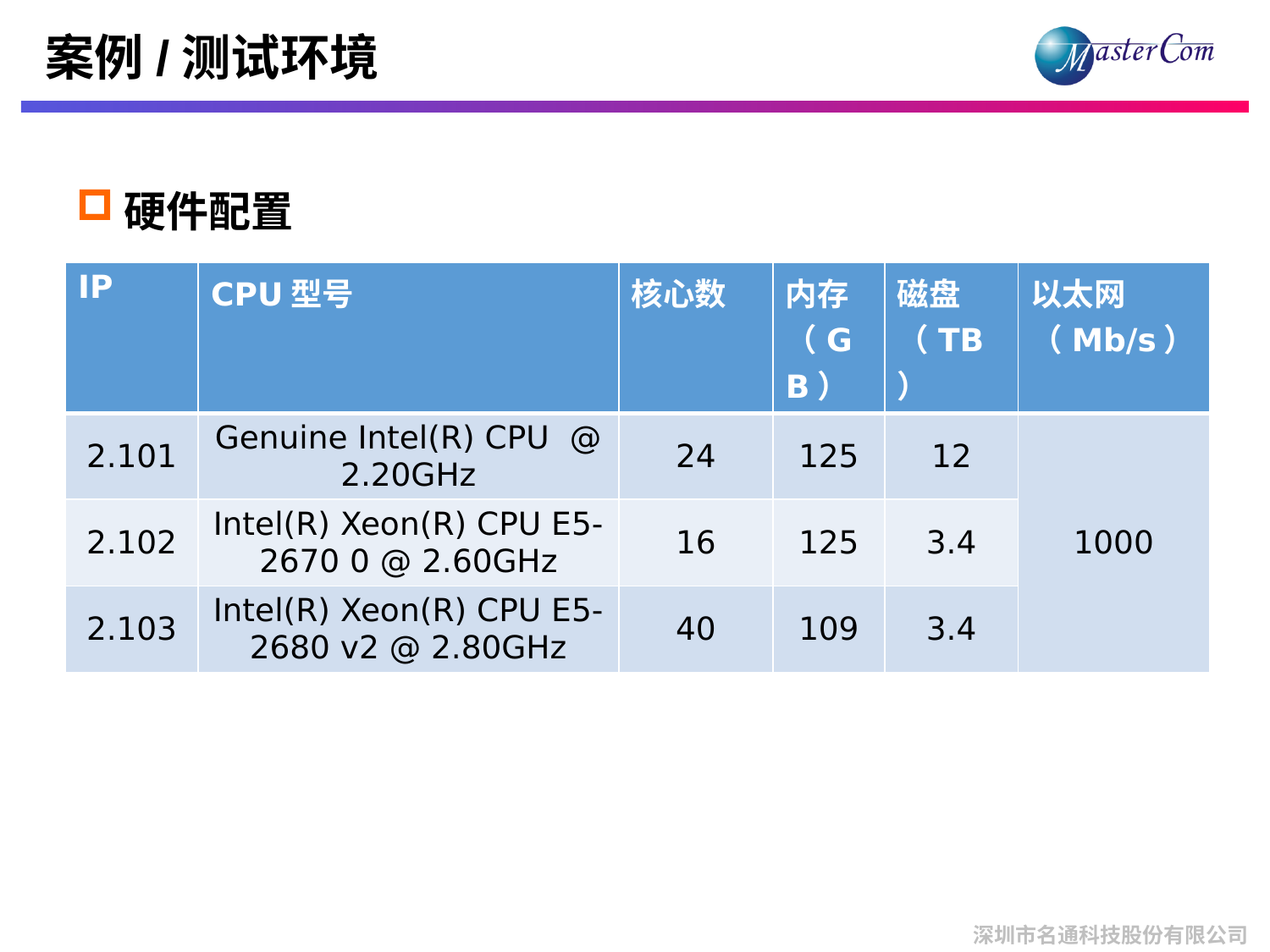

# 案例/测试环境
硬件配置
| IP | CPU型号 | 核心数 | 内存（GB） | 磁盘（TB） | 以太网（Mb/s） |
| --- | --- | --- | --- | --- | --- |
| 2.101 | Genuine Intel(R) CPU @ 2.20GHz | 24 | 125 | 12 | 1000 |
| 2.102 | Intel(R) Xeon(R) CPU E5-2670 0 @ 2.60GHz | 16 | 125 | 3.4 |  |
| 2.103 | Intel(R) Xeon(R) CPU E5-2680 v2 @ 2.80GHz | 40 | 109 | 3.4 |  |